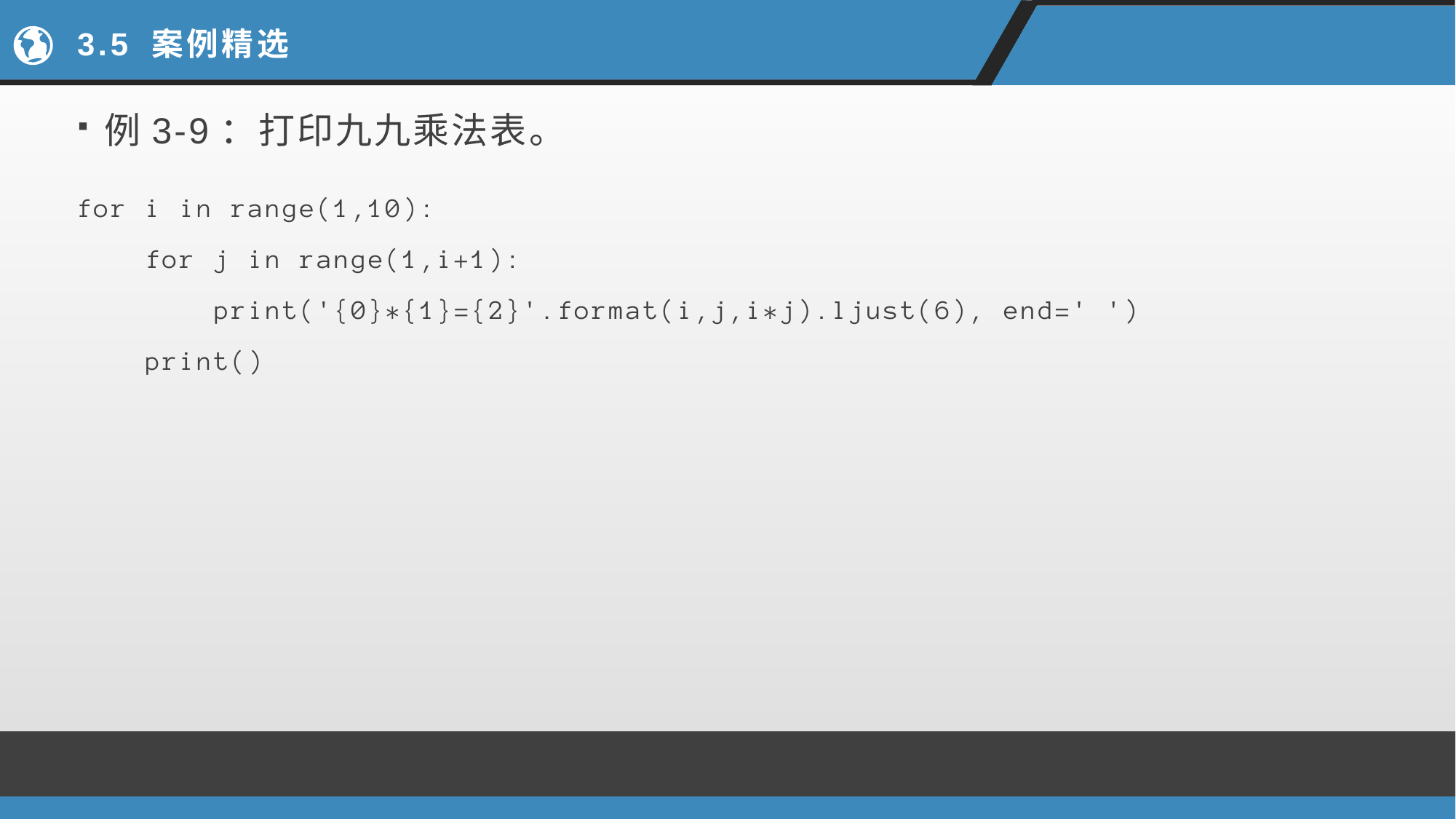

# 3.5 案例精选

例3-9：打印九九乘法表。

for i in range(1,10):
    for j in range(1,i+1):
        print('{0}*{1}={2}'.format(i,j,i*j).ljust(6), end=' ')
    print()